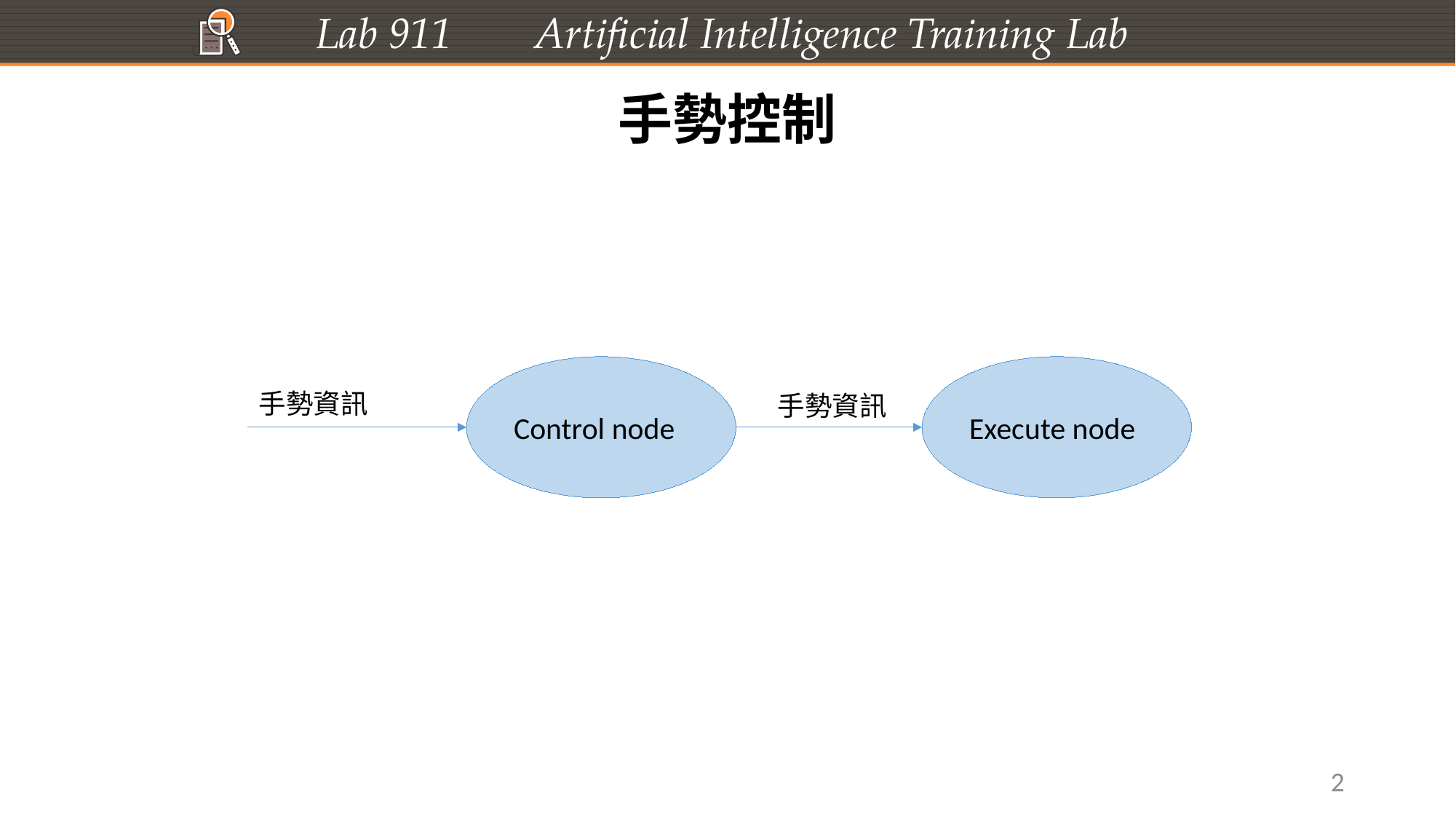

手勢控制

Control node

Execute node
手勢資訊
手勢資訊
2